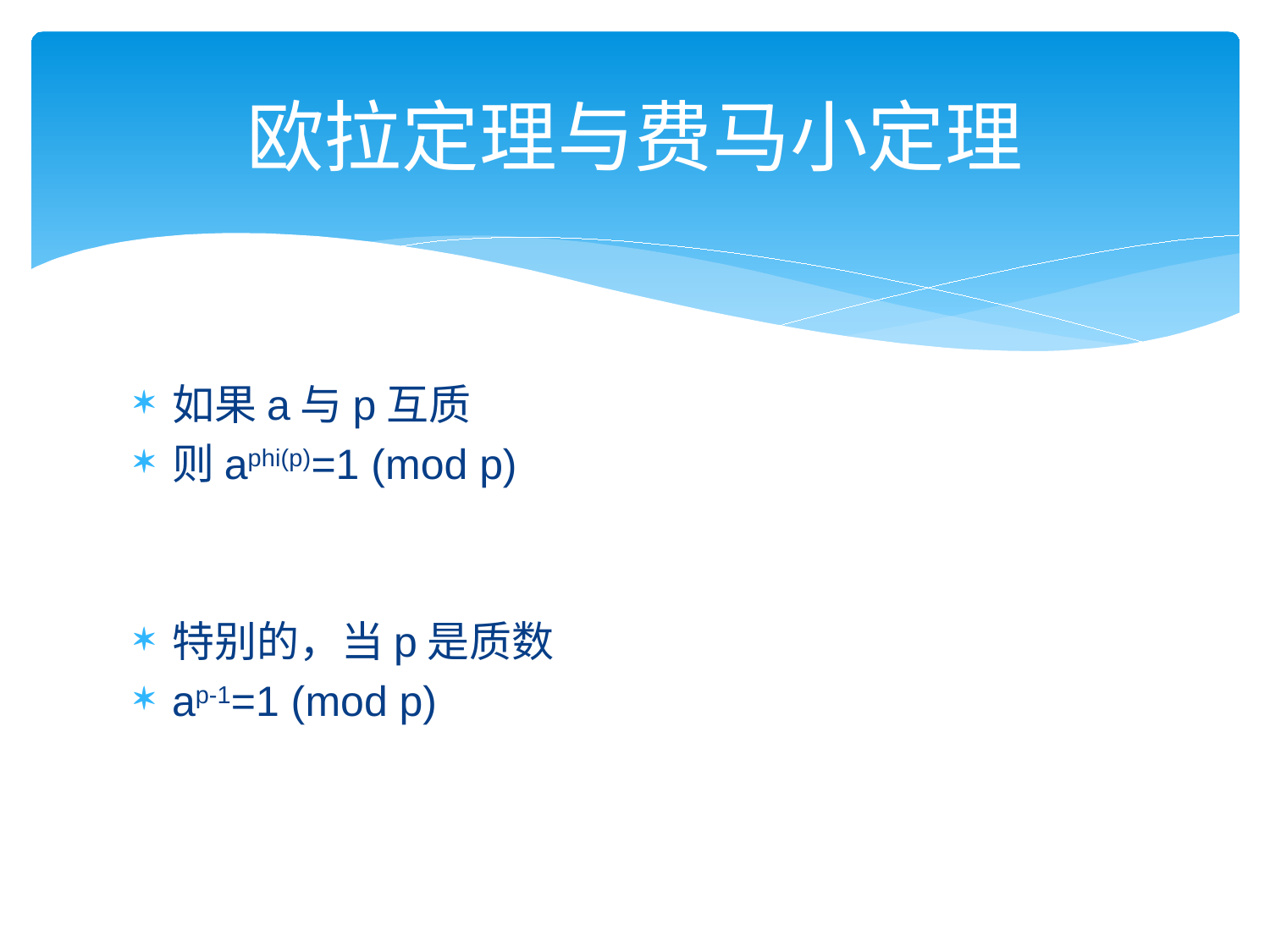

# 欧拉定理与费马小定理
如果a与p互质
则aphi(p)=1 (mod p)

特别的，当p是质数
ap-1=1 (mod p)